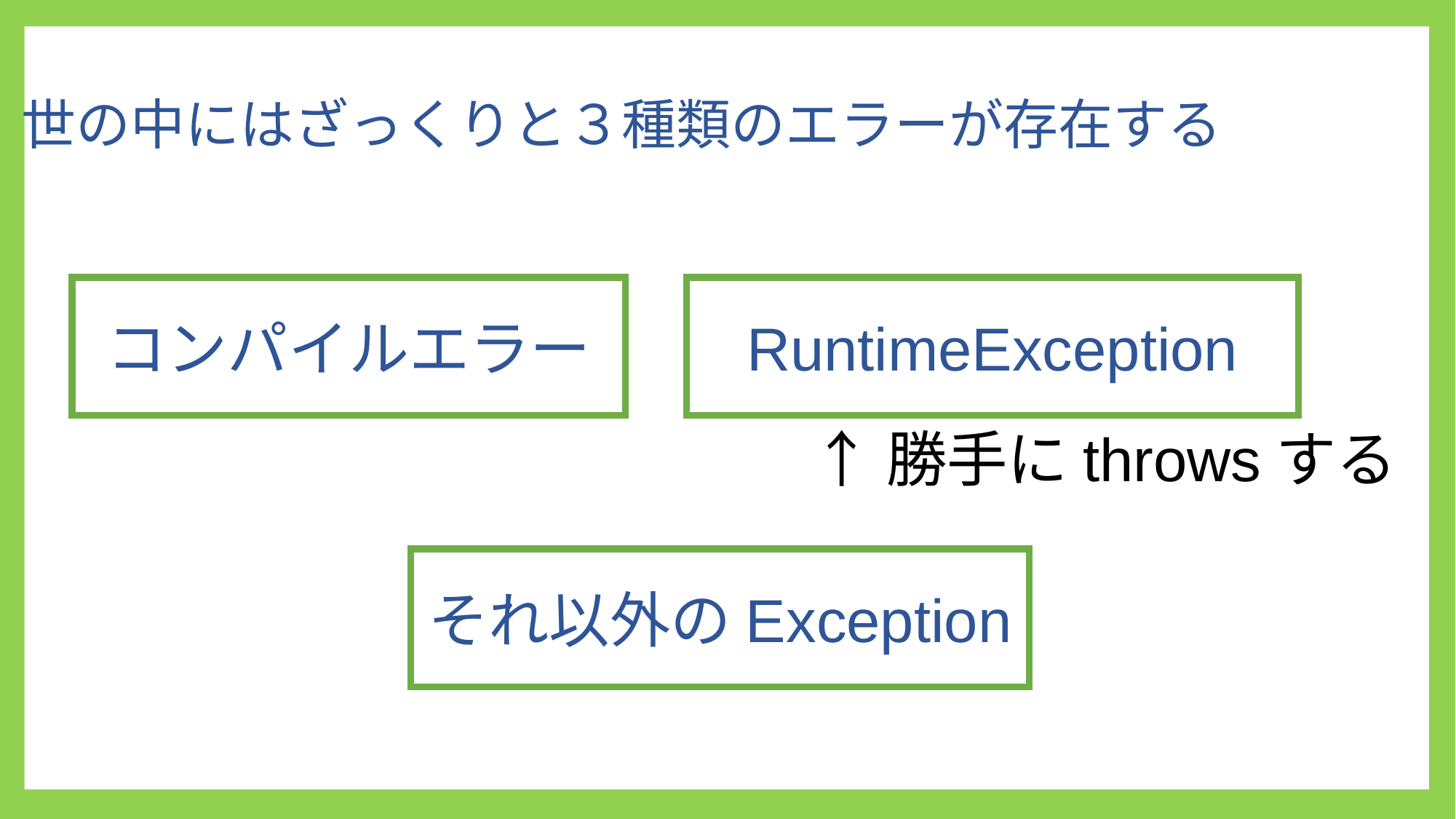

世の中にはざっくりと３種類のエラーが存在する
コンパイルエラー
RuntimeException
↑勝手にthrowsする
それ以外のException